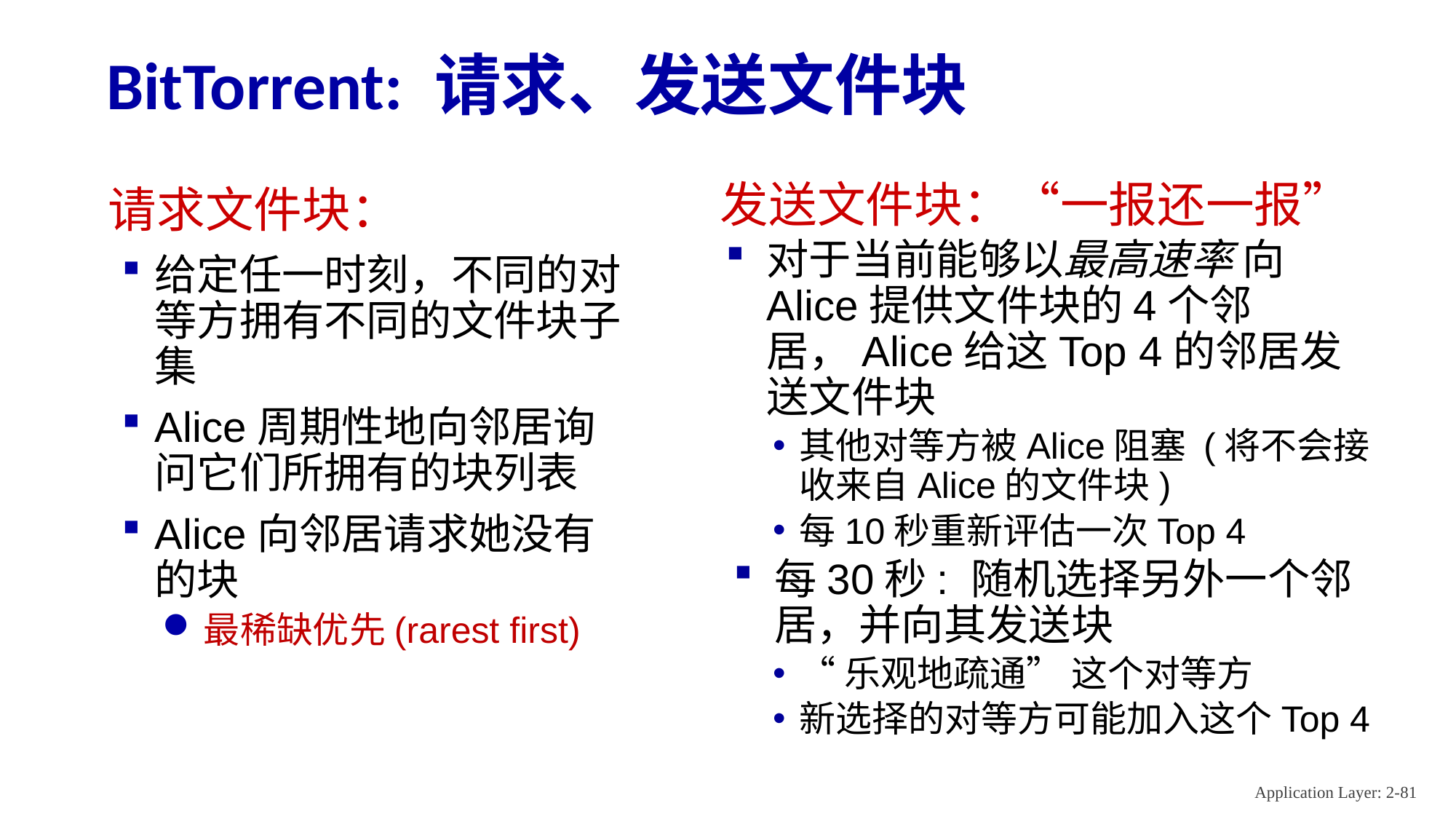

# BitTorrent: 请求、发送文件块
发送文件块：“一报还一报”
对于当前能够以最高速率 向Alice提供文件块的4个邻居，Alice给这Top 4的邻居发送文件块
其他对等方被Alice阻塞 (将不会接收来自Alice的文件块)
每10秒重新评估一次Top 4
每30秒: 随机选择另外一个邻居，并向其发送块
“乐观地疏通” 这个对等方
新选择的对等方可能加入这个Top 4

请求文件块：
给定任一时刻，不同的对等方拥有不同的文件块子集
Alice周期性地向邻居询问它们所拥有的块列表
Alice向邻居请求她没有的块
最稀缺优先(rarest first)
Application Layer: 2-81